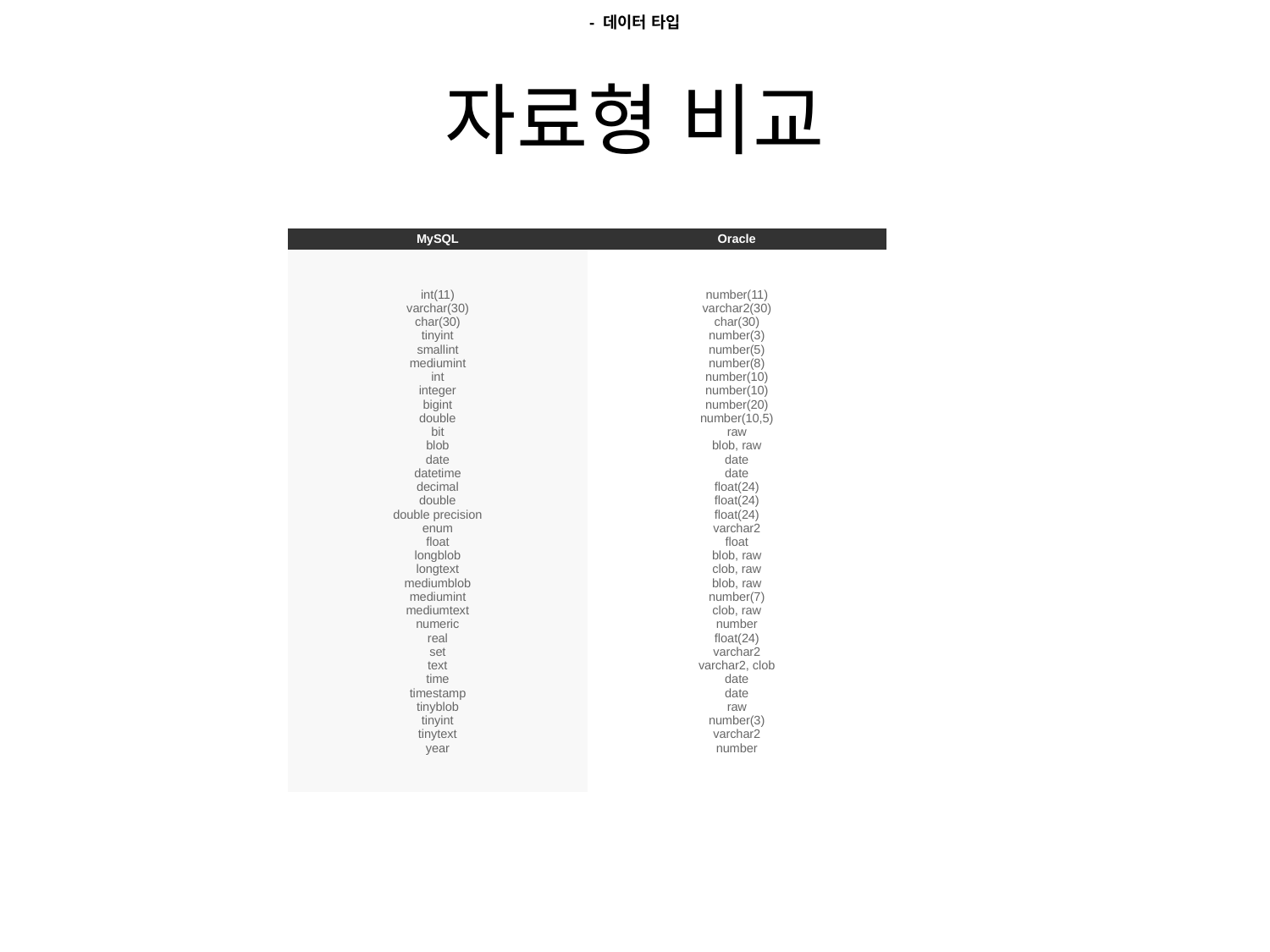

- 데이터 타입

# 자료형 비교
| MySQL | Oracle |
| --- | --- |
| int(11) varchar(30) char(30) tinyint smallint mediumint int integer bigint double bit blob date datetime decimal double double precision enum float longblob longtext mediumblob mediumint mediumtext numeric real set text time timestamp tinyblob tinyint tinytext year | number(11) varchar2(30) char(30) number(3) number(5) number(8) number(10) number(10) number(20) number(10,5) raw blob, raw date date float(24) float(24) float(24) varchar2 float blob, raw clob, raw blob, raw number(7) clob, raw number float(24) varchar2 varchar2, clob date date raw number(3) varchar2 number |